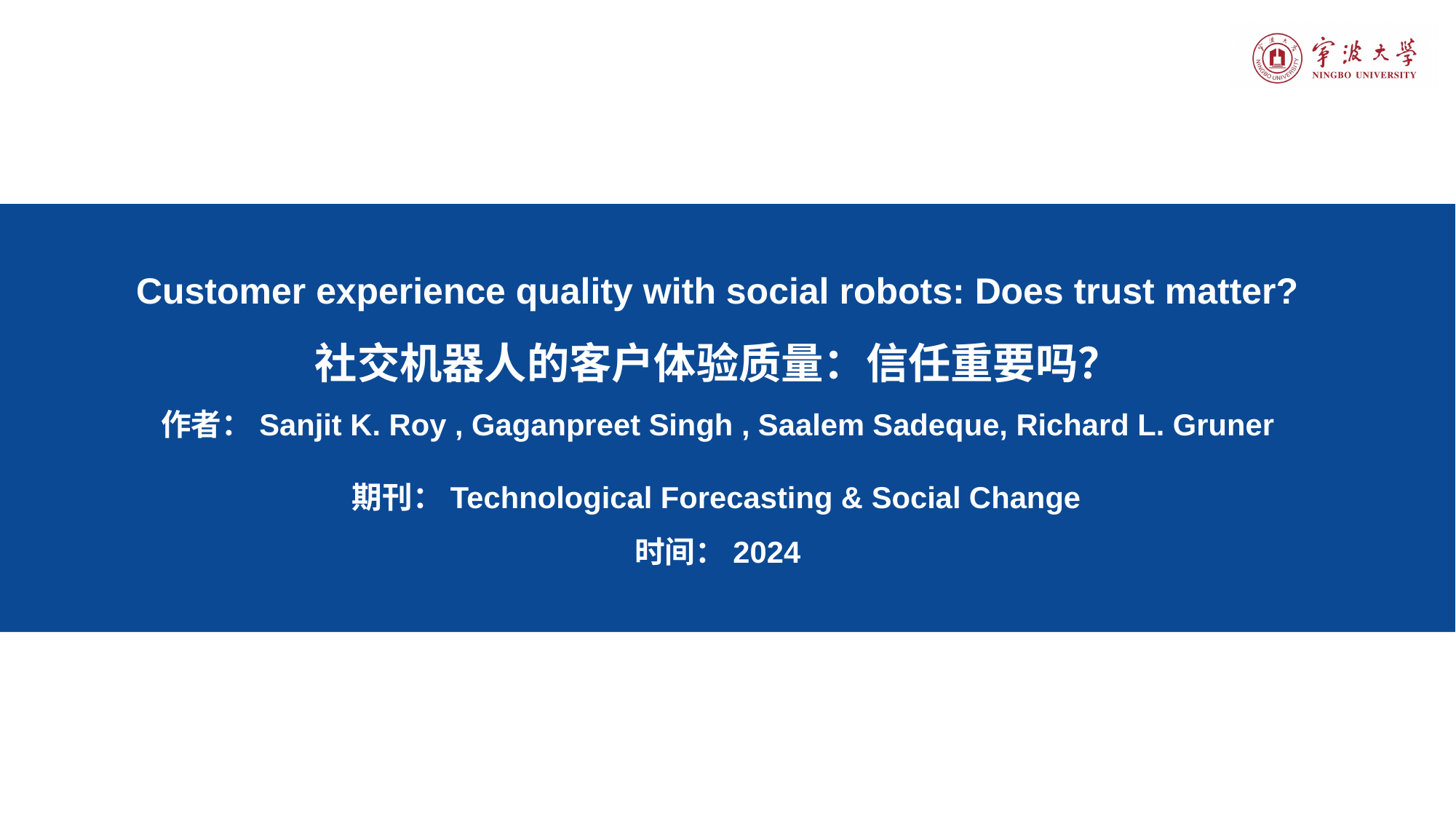

Customer experience quality with social robots: Does trust matter?
社交机器人的客户体验质量：信任重要吗？
作者：Sanjit K. Roy , Gaganpreet Singh , Saalem Sadeque, Richard L. Gruner
 期刊：Technological Forecasting & Social Change
时间：2024